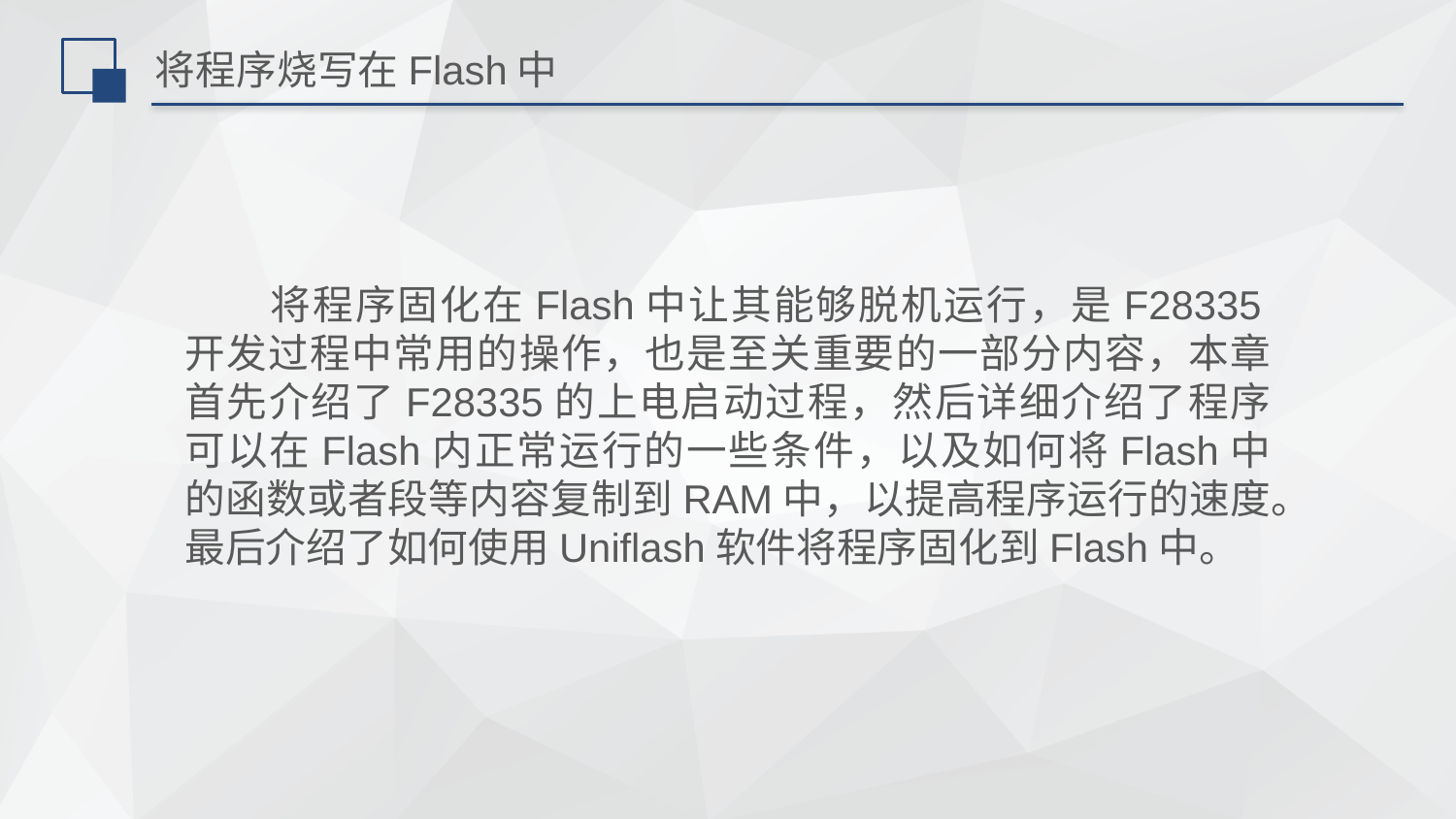

# 将程序烧写在Flash中
将程序固化在Flash中让其能够脱机运行，是F28335开发过程中常用的操作，也是至关重要的一部分内容，本章首先介绍了F28335的上电启动过程，然后详细介绍了程序可以在Flash内正常运行的一些条件，以及如何将Flash中的函数或者段等内容复制到RAM中，以提高程序运行的速度。最后介绍了如何使用Uniflash软件将程序固化到Flash中。